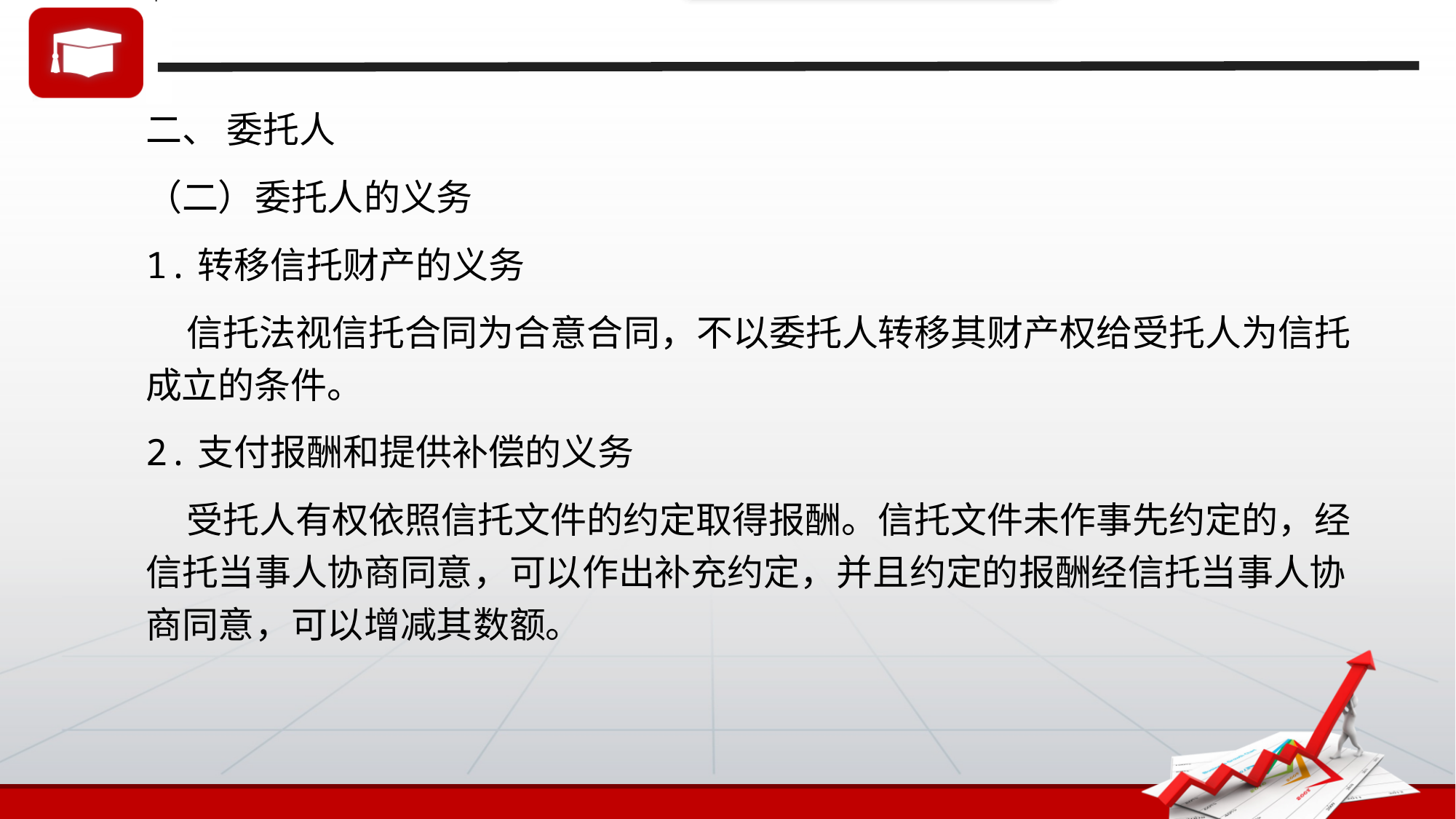

二、 委托人
（二）委托人的义务
1.转移信托财产的义务
    信托法视信托合同为合意合同，不以委托人转移其财产权给受托人为信托成立的条件。
2.支付报酬和提供补偿的义务
    受托人有权依照信托文件的约定取得报酬。信托文件未作事先约定的，经信托当事人协商同意，可以作出补充约定，并且约定的报酬经信托当事人协商同意，可以增减其数额。